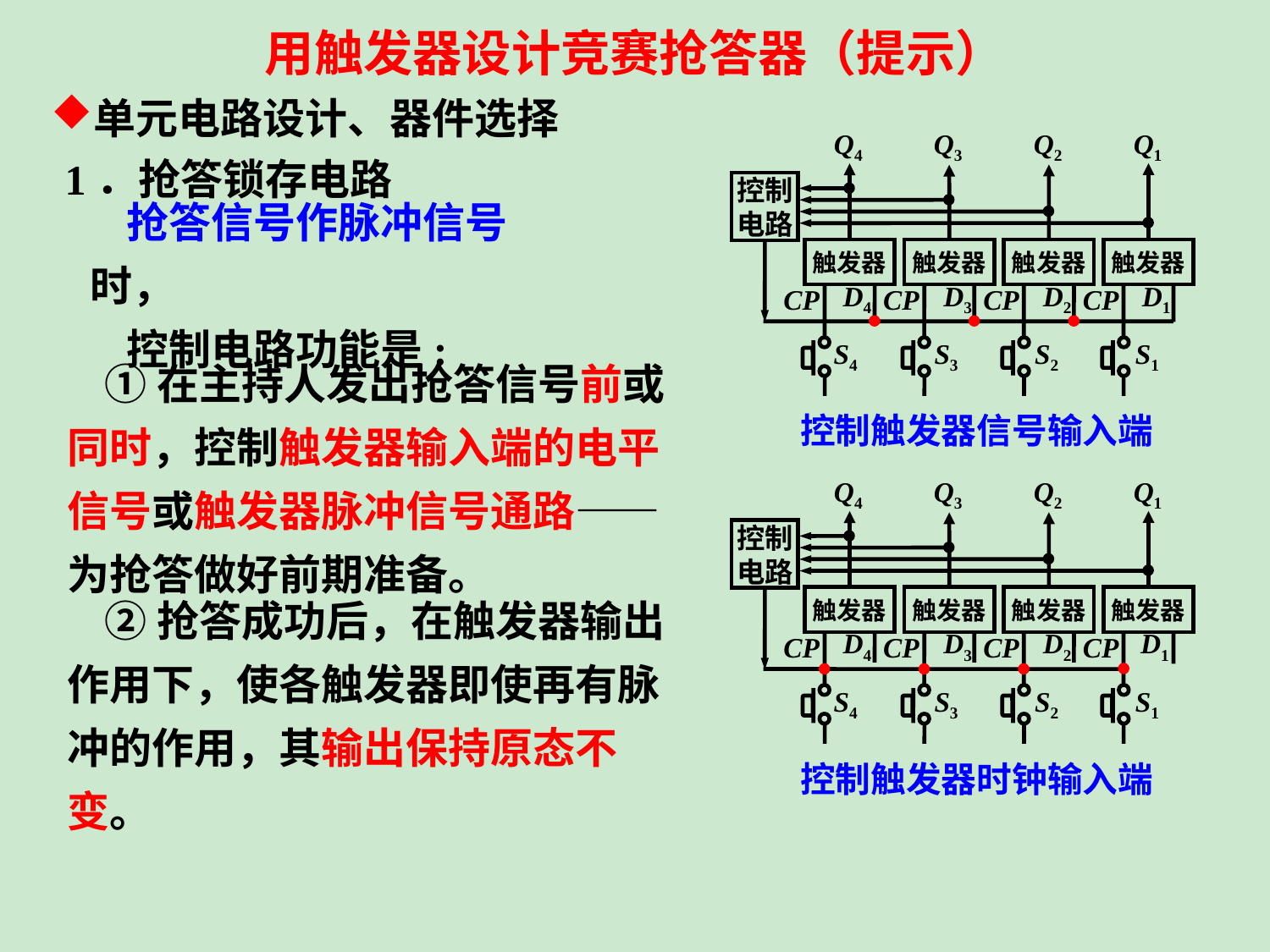

用触发器设计竞赛抢答器（提示）
单元电路设计、器件选择
Q4
Q3
Q2
Q1

控制
电路

触发器
触发器
触发器
触发器
D4
D3
D2
D1
CP
CP

CP
CP

S4
S3
S2
S1

1．抢答锁存电路
抢答信号作脉冲信号时，
控制电路功能是:
①在主持人发出抢答信号前或同时，控制触发器输入端的电平信号或触发器脉冲信号通路——为抢答做好前期准备。
控制触发器信号输入端
Q4
Q3
Q2
Q1

控制
电路

触发器
触发器
触发器
触发器
D4
D3
D2
D1
CP
CP

CP
CP

S4
S3
S2
S1

②抢答成功后，在触发器输出作用下，使各触发器即使再有脉冲的作用，其输出保持原态不变。
控制触发器时钟输入端